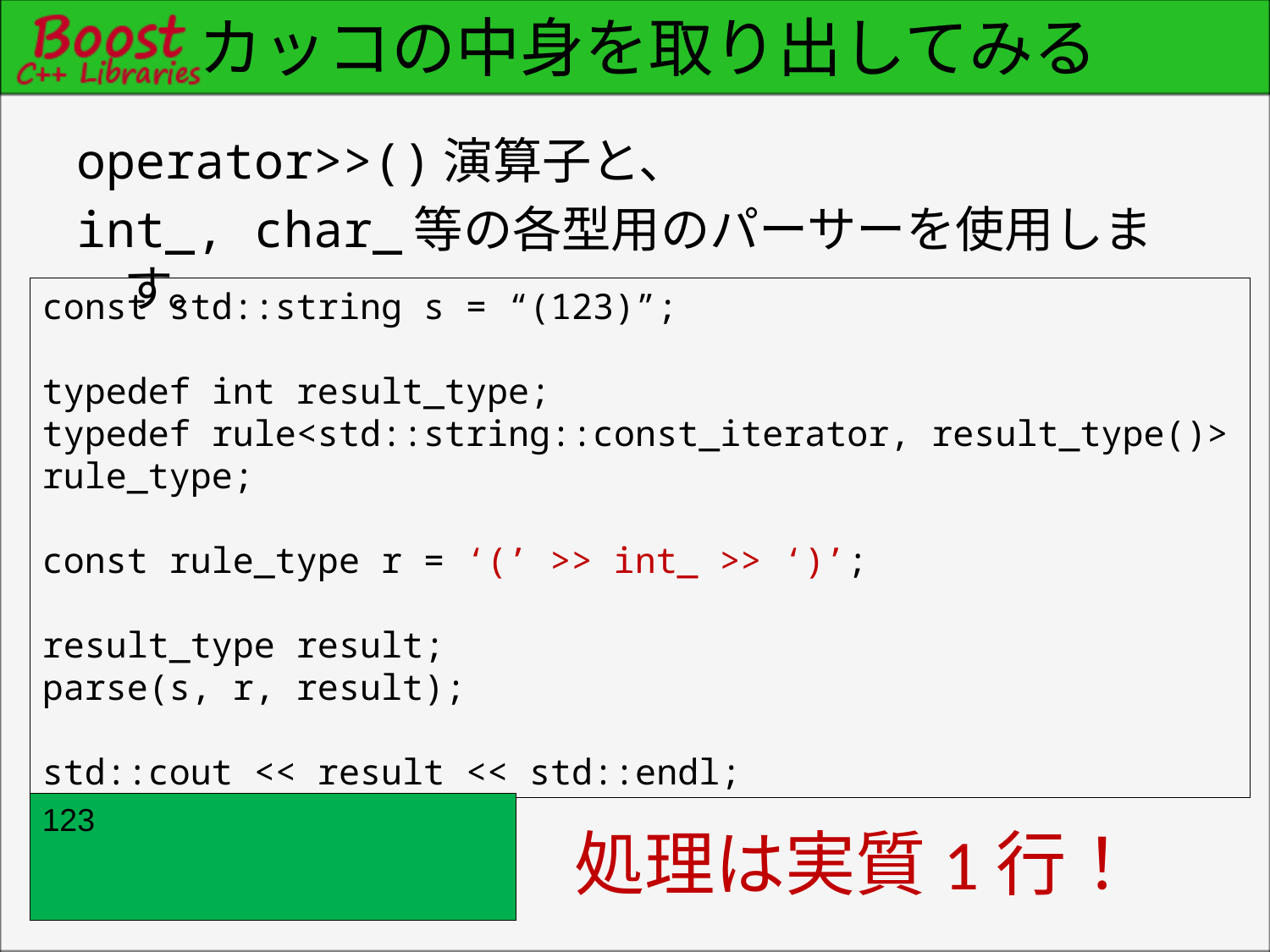

# カッコの中身を取り出してみる
operator>>()演算子と、
int_, char_等の各型用のパーサーを使用します。
const std::string s = “(123)”;

typedef int result_type;
typedef rule<std::string::const_iterator, result_type()> rule_type;

const rule_type r = ‘(’ >> int_ >> ‘)’;

result_type result;
parse(s, r, result);

std::cout << result << std::endl;
123

処理は実質1行！